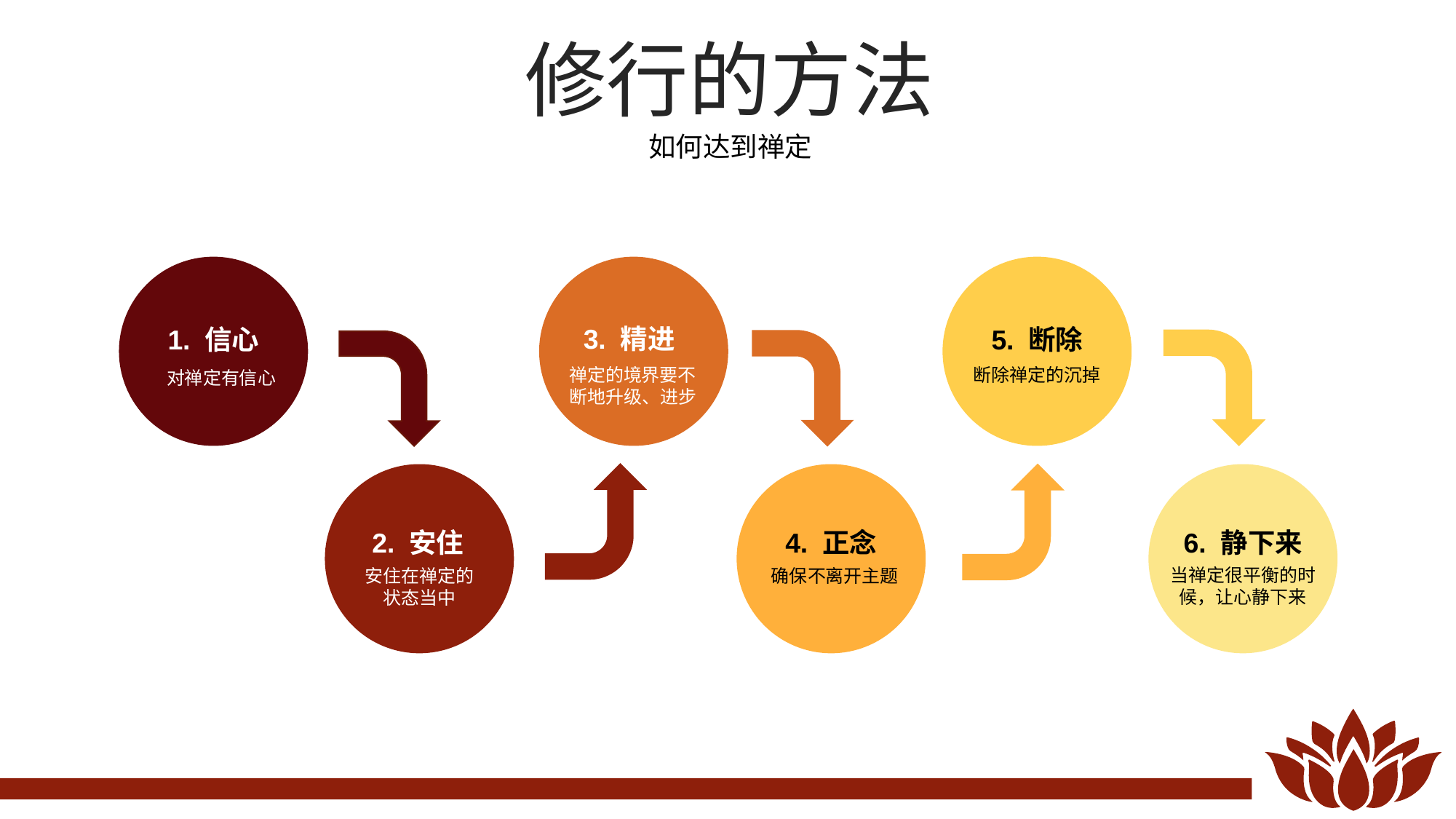

修行的方法
如何达到禅定

3. 精进
1. 信心
5. 断除

禅定的境界要不断地升级、进步
断除禅定的沉掉
对禅定有信心

2. 安住
4. 正念
6. 静下来
当禅定很平衡的时候，让心静下来
安住在禅定的状态当中
确保不离开主题